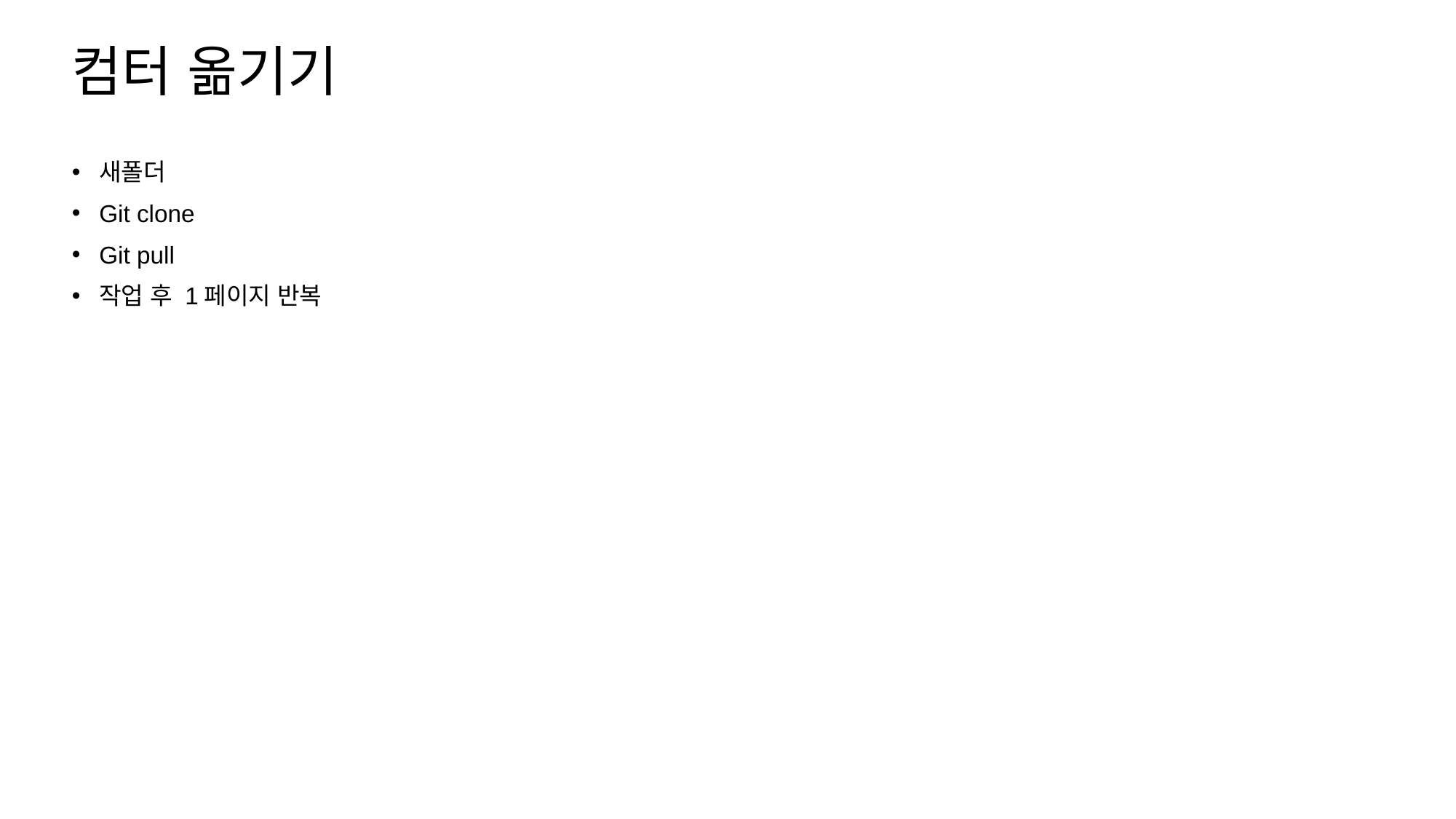

# 컴터 옮기기
새폴더
Git clone
Git pull
작업 후 1페이지 반복